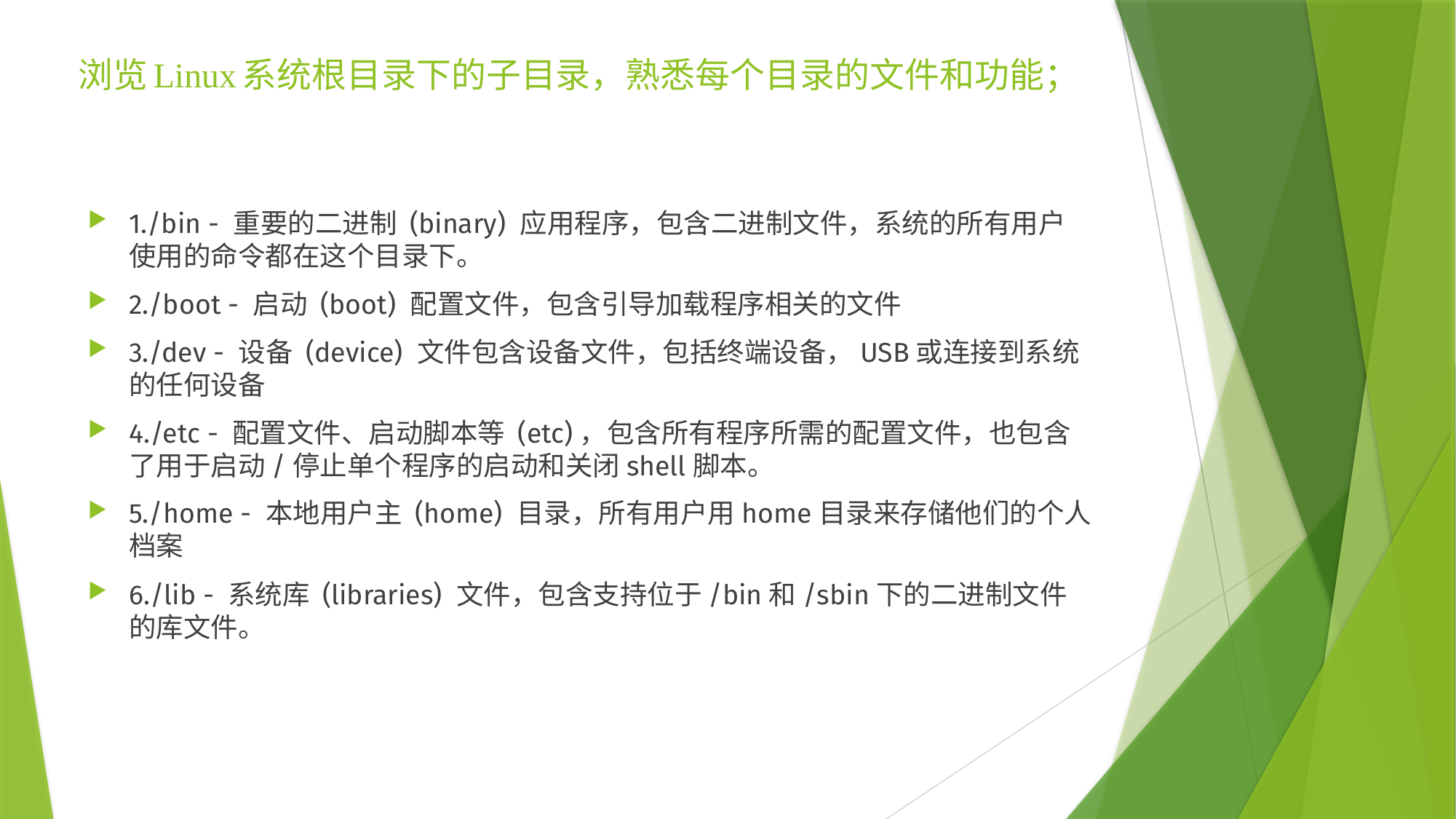

# 浏览Linux系统根目录下的子目录，熟悉每个目录的文件和功能；
1./bin - 重要的二进制 (binary) 应用程序，包含二进制文件，系统的所有用户使用的命令都在这个目录下。
2./boot - 启动 (boot) 配置文件，包含引导加载程序相关的文件
3./dev - 设备 (device) 文件包含设备文件，包括终端设备，USB或连接到系统的任何设备
4./etc - 配置文件、启动脚本等 (etc)，包含所有程序所需的配置文件，也包含了用于启动/停止单个程序的启动和关闭shell脚本。
5./home - 本地用户主 (home) 目录，所有用户用home目录来存储他们的个人档案
6./lib - 系统库 (libraries) 文件，包含支持位于/bin和/sbin下的二进制文件的库文件。